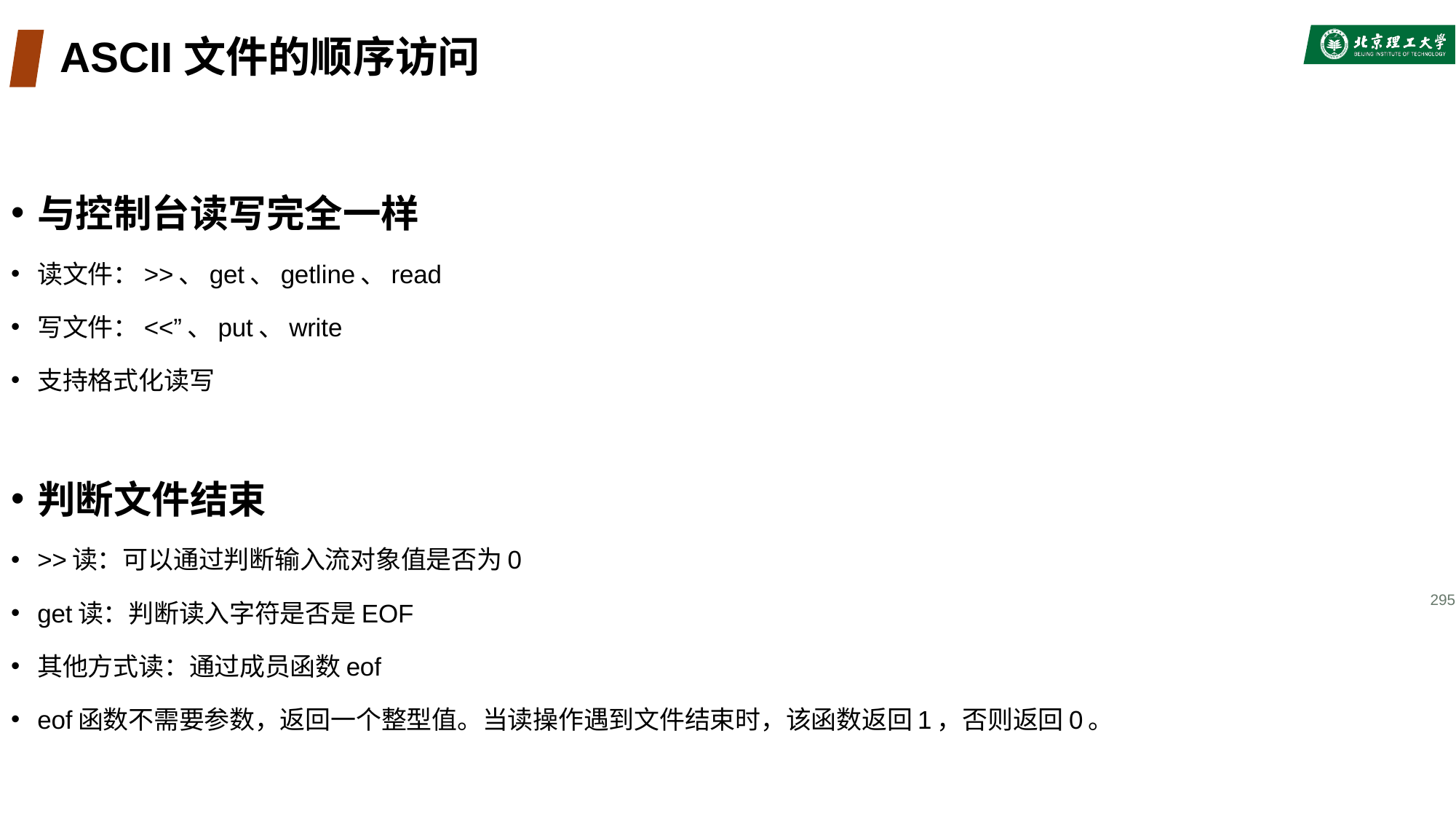

# ASCII文件的顺序访问
与控制台读写完全一样
读文件：>>、get、getline、read
写文件：<<”、put、write
支持格式化读写

判断文件结束
>>读：可以通过判断输入流对象值是否为0
get读：判断读入字符是否是EOF
其他方式读：通过成员函数eof
eof函数不需要参数，返回一个整型值。当读操作遇到文件结束时，该函数返回1，否则返回0。
295